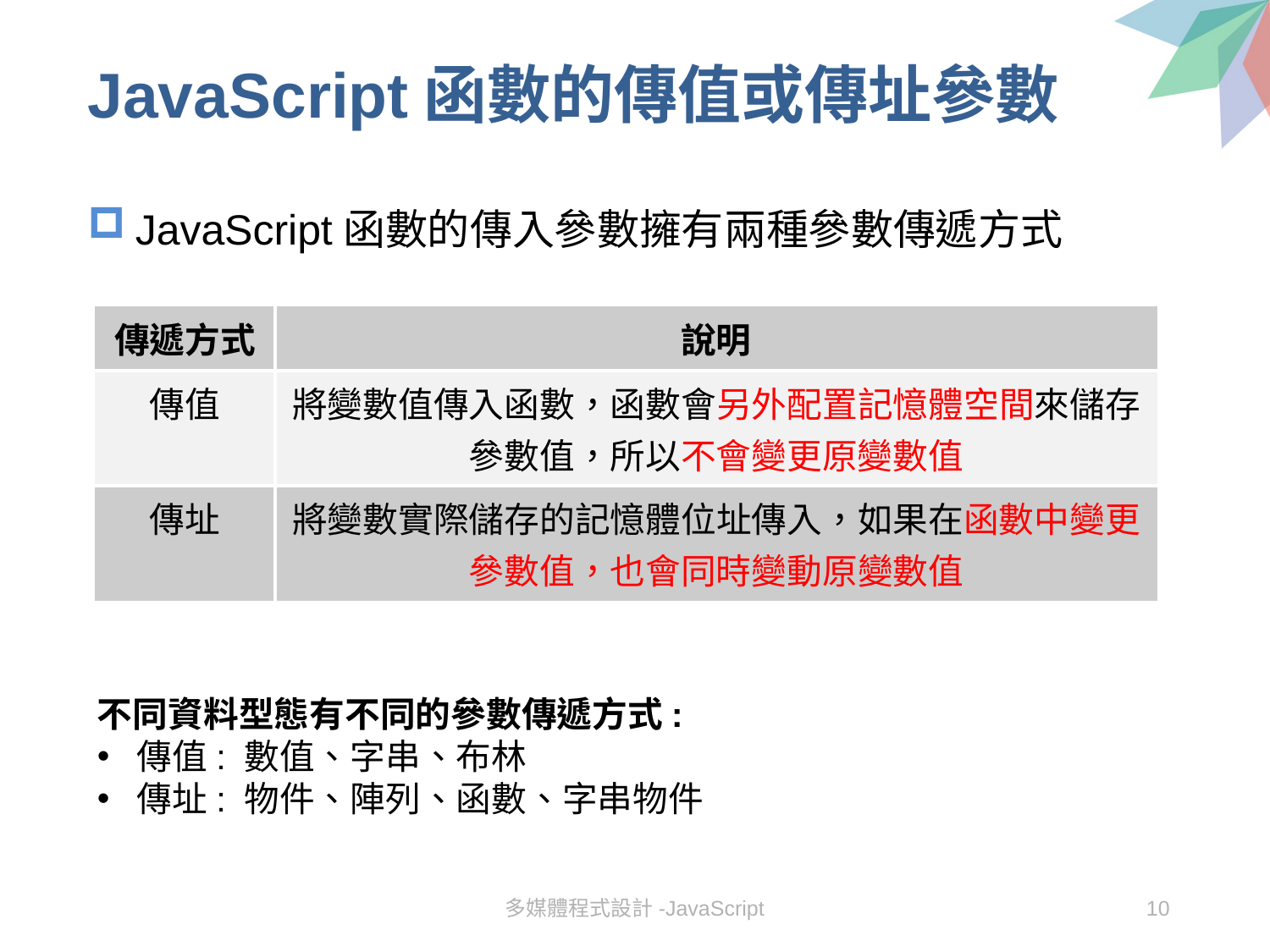

# JavaScript函數的傳值或傳址參數
JavaScript函數的傳入參數擁有兩種參數傳遞方式
| 傳遞方式 | 說明 |
| --- | --- |
| 傳值 | 將變數值傳入函數，函數會另外配置記憶體空間來儲存參數值，所以不會變更原變數值 |
| 傳址 | 將變數實際儲存的記憶體位址傳入，如果在函數中變更參數值，也會同時變動原變數值 |
不同資料型態有不同的參數傳遞方式:
傳值: 數值、字串、布林
傳址: 物件、陣列、函數、字串物件
多媒體程式設計-JavaScript
10